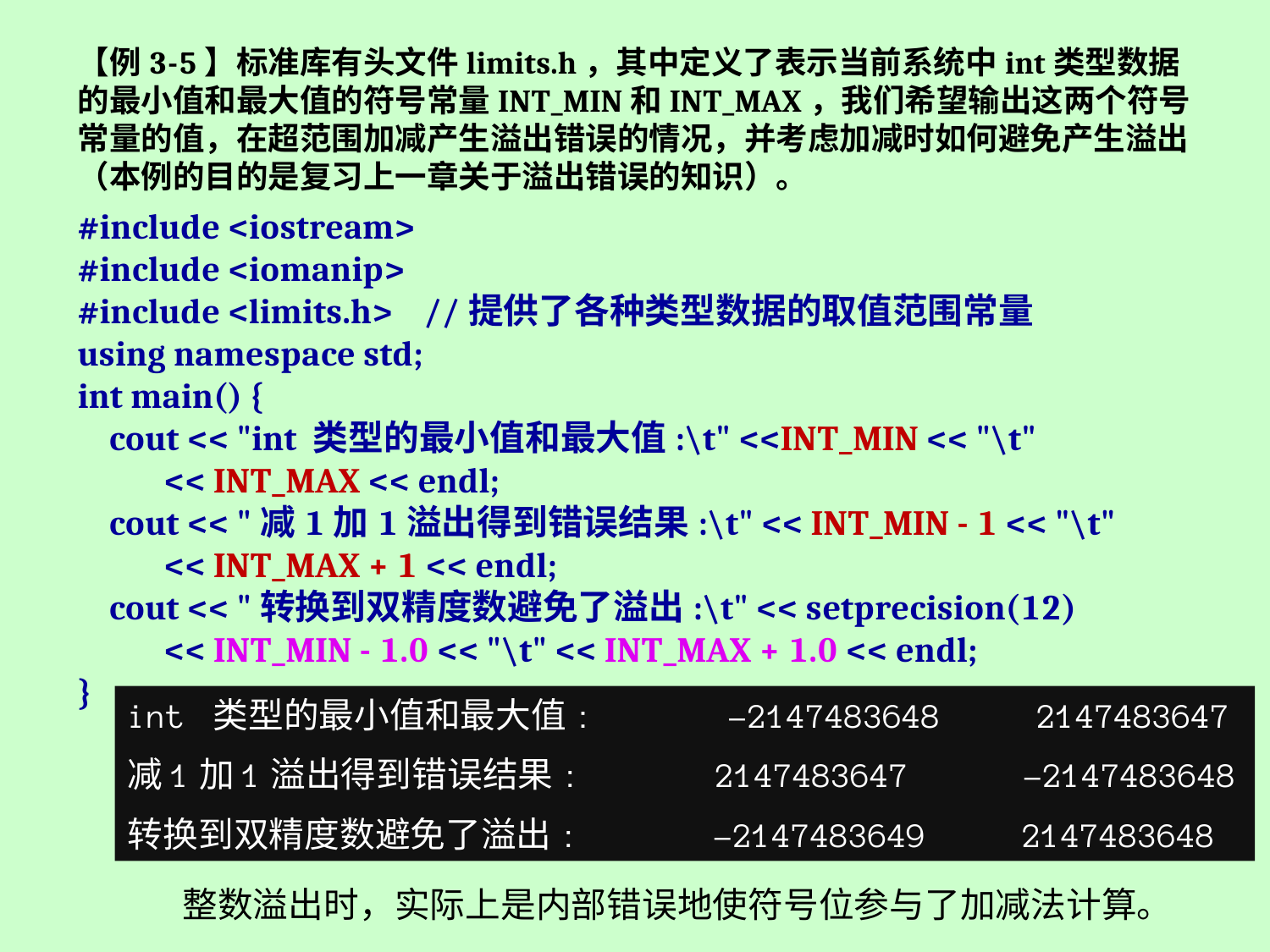

【例3-5】标准库有头文件limits.h，其中定义了表示当前系统中int类型数据的最小值和最大值的符号常量INT_MIN和INT_MAX，我们希望输出这两个符号常量的值，在超范围加减产生溢出错误的情况，并考虑加减时如何避免产生溢出（本例的目的是复习上一章关于溢出错误的知识）。
#include <iostream>
#include <iomanip>
#include <limits.h>    //提供了各种类型数据的取值范围常量
using namespace std;
int main() {
    cout << "int 类型的最小值和最大值:\t" <<INT_MIN << "\t"
           << INT_MAX << endl;
    cout << "减1加1溢出得到错误结果:\t" << INT_MIN - 1 << "\t"
           << INT_MAX + 1 << endl;
    cout << "转换到双精度数避免了溢出:\t" << setprecision(12)
           << INT_MIN - 1.0 << "\t" << INT_MAX + 1.0 << endl;
}
int 类型的最小值和最大值:       -2147483648     2147483647
减1加1溢出得到错误结果:       2147483647      -2147483648
转换到双精度数避免了溢出:       -2147483649     2147483648
整数溢出时，实际上是内部错误地使符号位参与了加减法计算。
38